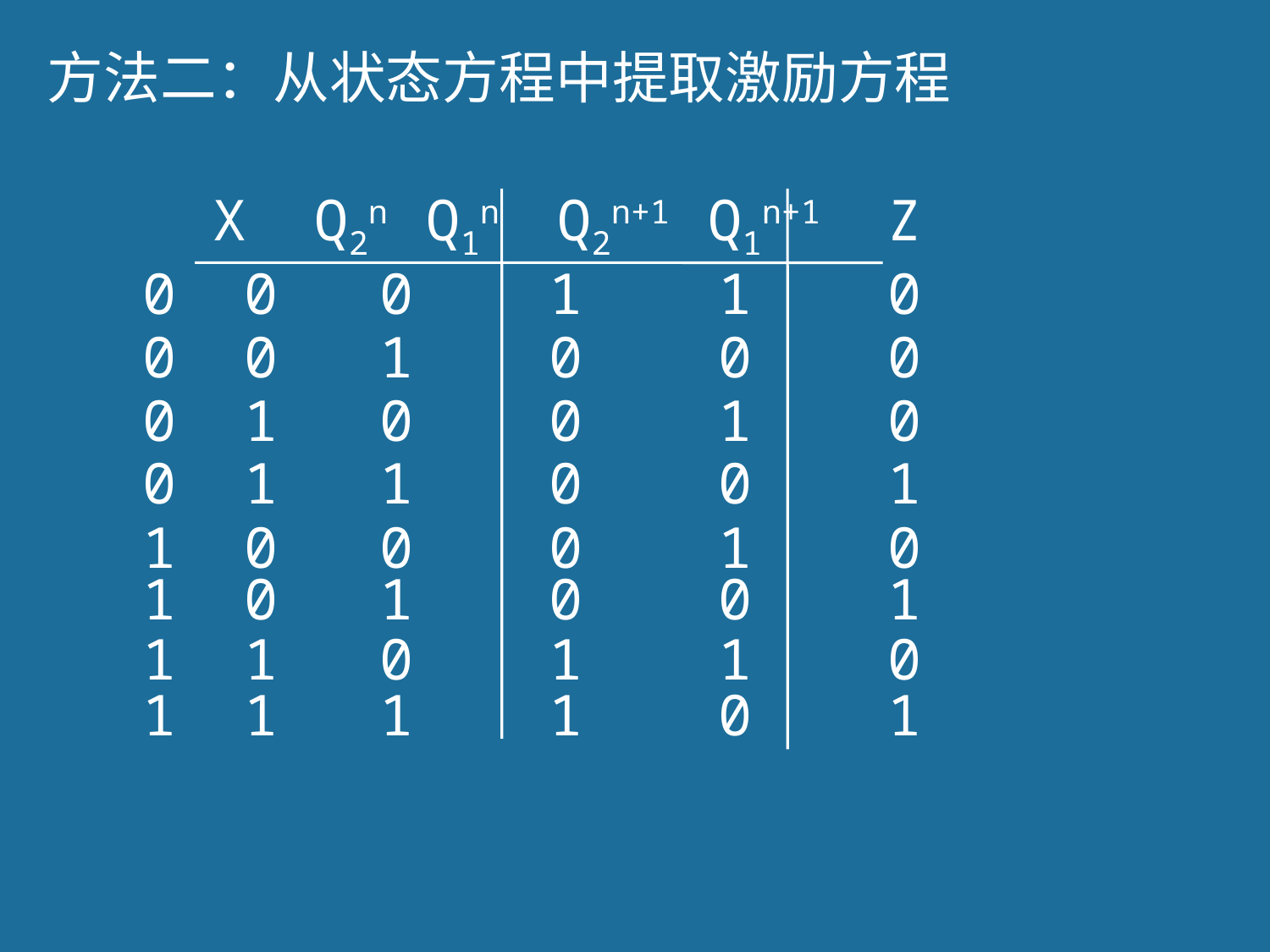

方法二：从状态方程中提取激励方程
  X  Q2n  Q1n   Q2n+1  Q1n+1  Z

0  0   0    1    1    0
0  0   1    0    0    0
0  1   0    0    1    0
0  1   1    0    0    1
1  0   0    0    1    0
1  0   1    0    0    1
1  1   0    1    1    0
1  1   1    1    0    1
114